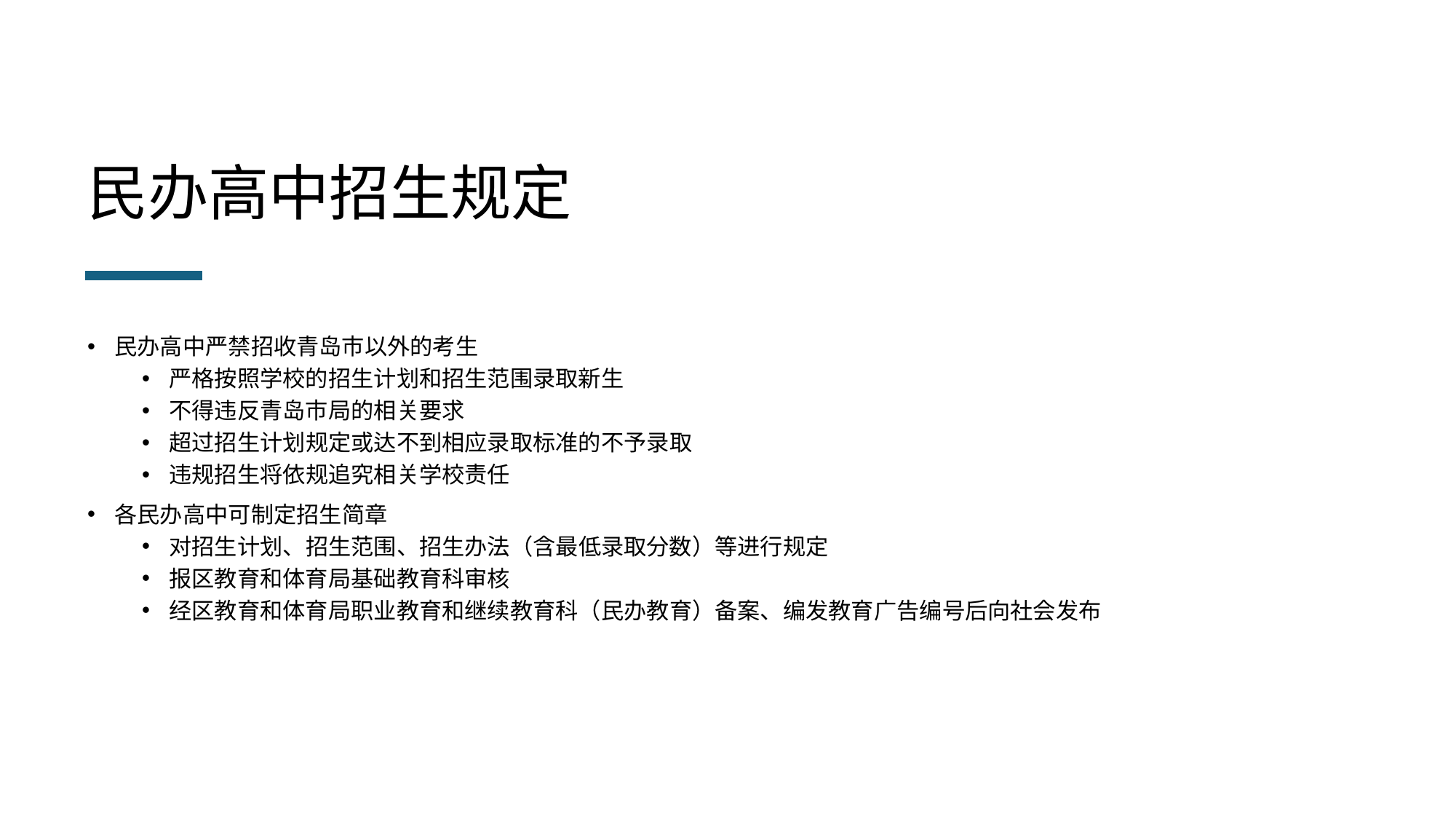

# 民办高中招生规定
民办高中严禁招收青岛市以外的考生
严格按照学校的招生计划和招生范围录取新生
不得违反青岛市局的相关要求
超过招生计划规定或达不到相应录取标准的不予录取
违规招生将依规追究相关学校责任
各民办高中可制定招生简章
对招生计划、招生范围、招生办法（含最低录取分数）等进行规定
报区教育和体育局基础教育科审核
经区教育和体育局职业教育和继续教育科（民办教育）备案、编发教育广告编号后向社会发布